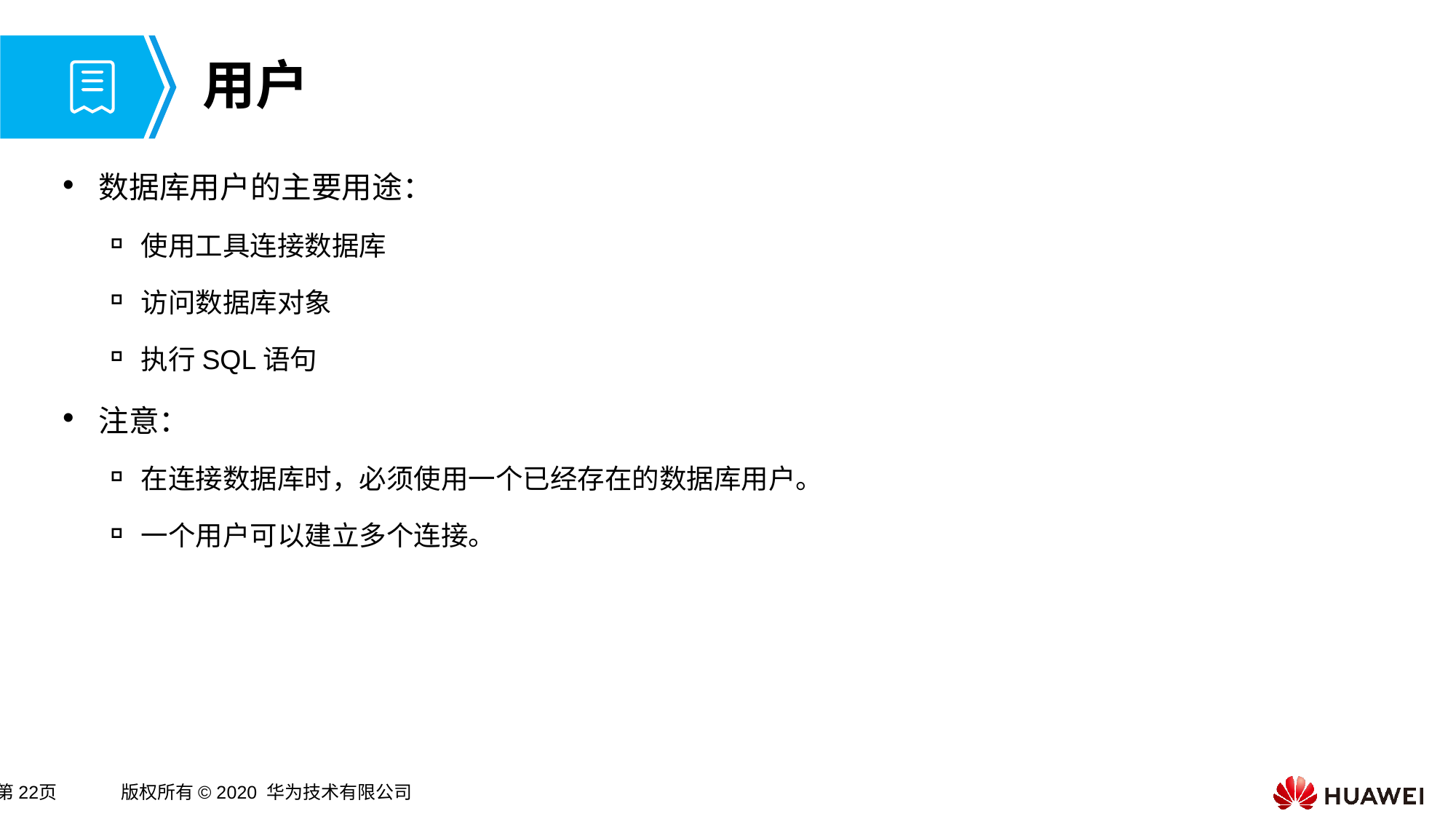

# 用户
数据库用户的主要用途：
使用工具连接数据库
访问数据库对象
执行SQL语句
注意：
在连接数据库时，必须使用一个已经存在的数据库用户。
一个用户可以建立多个连接。